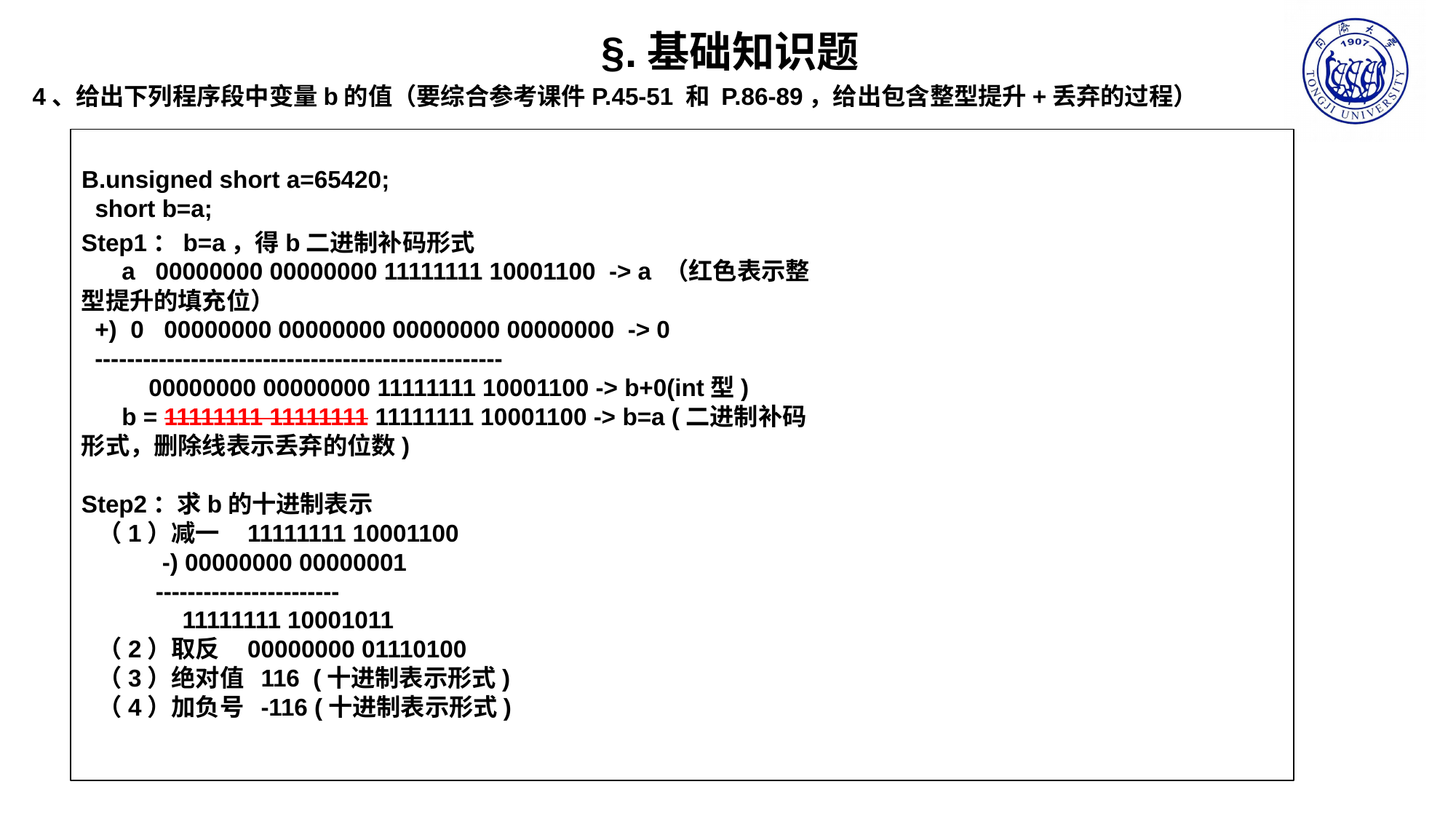

§.基础知识题
4、给出下列程序段中变量b的值（要综合参考课件P.45-51 和 P.86-89，给出包含整型提升+丢弃的过程）

B.unsigned short a=65420;
  short b=a;
Step1：b=a，得b二进制补码形式
      a   00000000 00000000 11111111 10001100  -> a （红色表示整型提升的填充位）
  +)  0   00000000 00000000 00000000 00000000  -> 0
  ---------------------------------------------------
          00000000 00000000 11111111 10001100 -> b+0(int型)
      b = 11111111 11111111 11111111 10001100 -> b=a (二进制补码形式，删除线表示丢弃的位数)

Step2：求b的十进制表示
  （1）减一    11111111 10001100
            -) 00000000 00000001
           -----------------------
               11111111 10001011
  （2）取反    00000000 01110100
  （3）绝对值  116  (十进制表示形式)
  （4）加负号  -116 (十进制表示形式)